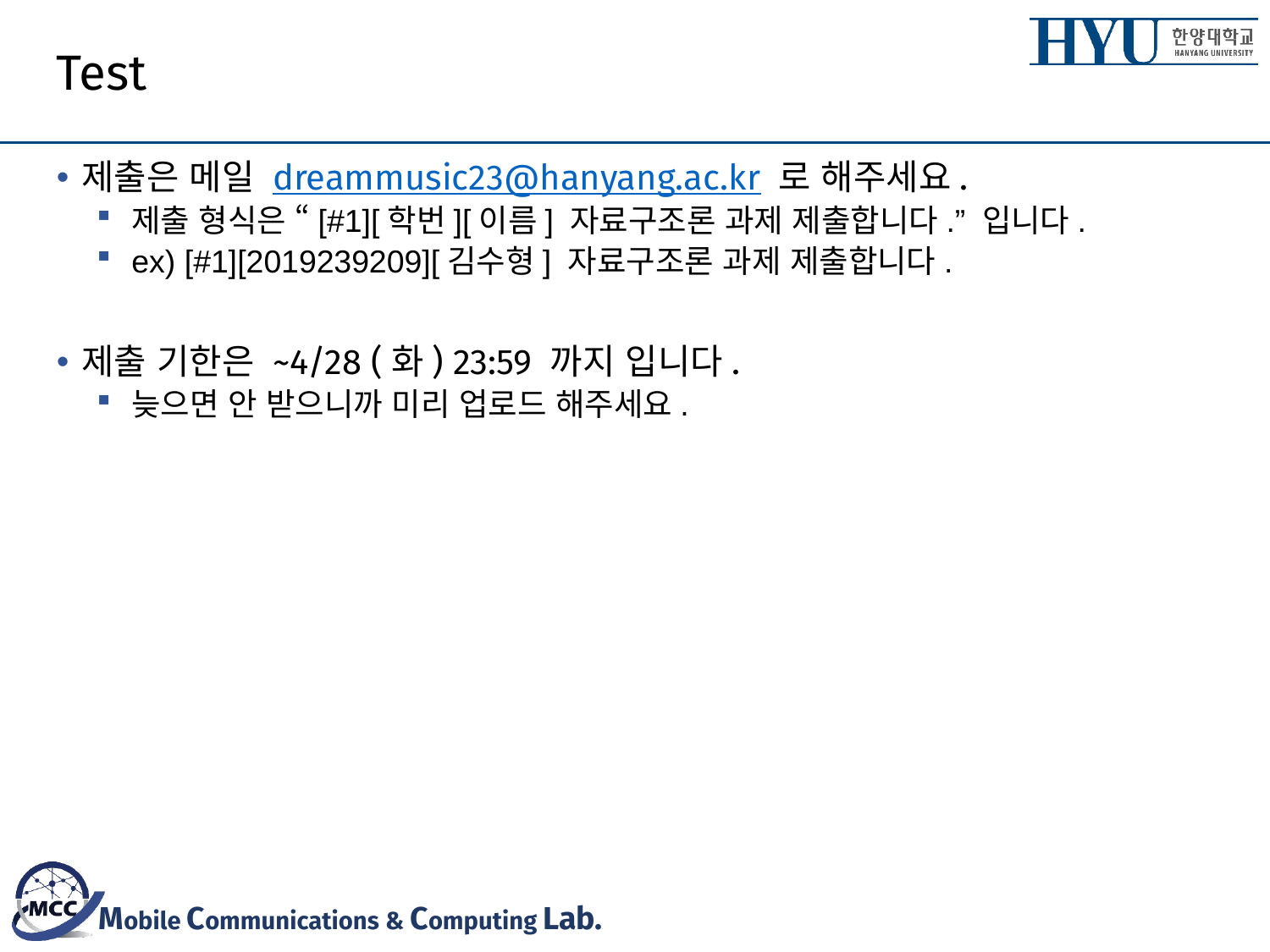

# Test

제출은 메일 dreammusic23@hanyang.ac.kr 로 해주세요.
제출 형식은 “[#1][학번][이름] 자료구조론 과제 제출합니다.” 입니다.
ex) [#1][2019239209][김수형] 자료구조론 과제 제출합니다.

제출 기한은 ~4/28 (화) 23:59 까지 입니다.
늦으면 안 받으니까 미리 업로드 해주세요.